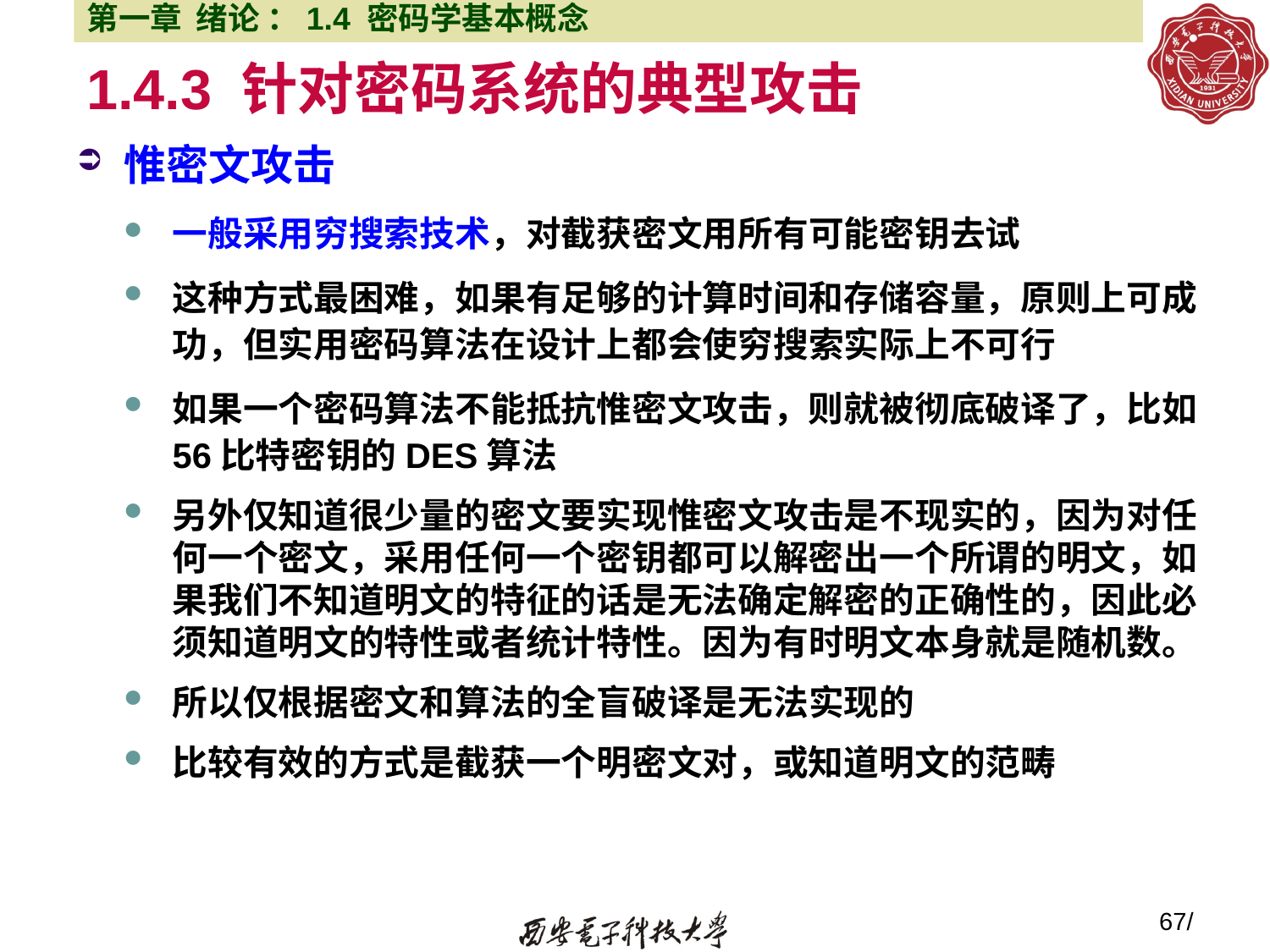

第一章  绪论 ：1.4 密码学基本概念
# 1.4.3 针对密码系统的典型攻击
惟密文攻击
一般采用穷搜索技术，对截获密文用所有可能密钥去试
这种方式最困难，如果有足够的计算时间和存储容量，原则上可成功，但实用密码算法在设计上都会使穷搜索实际上不可行
如果一个密码算法不能抵抗惟密文攻击，则就被彻底破译了，比如56比特密钥的DES算法
另外仅知道很少量的密文要实现惟密文攻击是不现实的，因为对任何一个密文，采用任何一个密钥都可以解密出一个所谓的明文，如果我们不知道明文的特征的话是无法确定解密的正确性的，因此必须知道明文的特性或者统计特性。因为有时明文本身就是随机数。
所以仅根据密文和算法的全盲破译是无法实现的
比较有效的方式是截获一个明密文对，或知道明文的范畴
67/